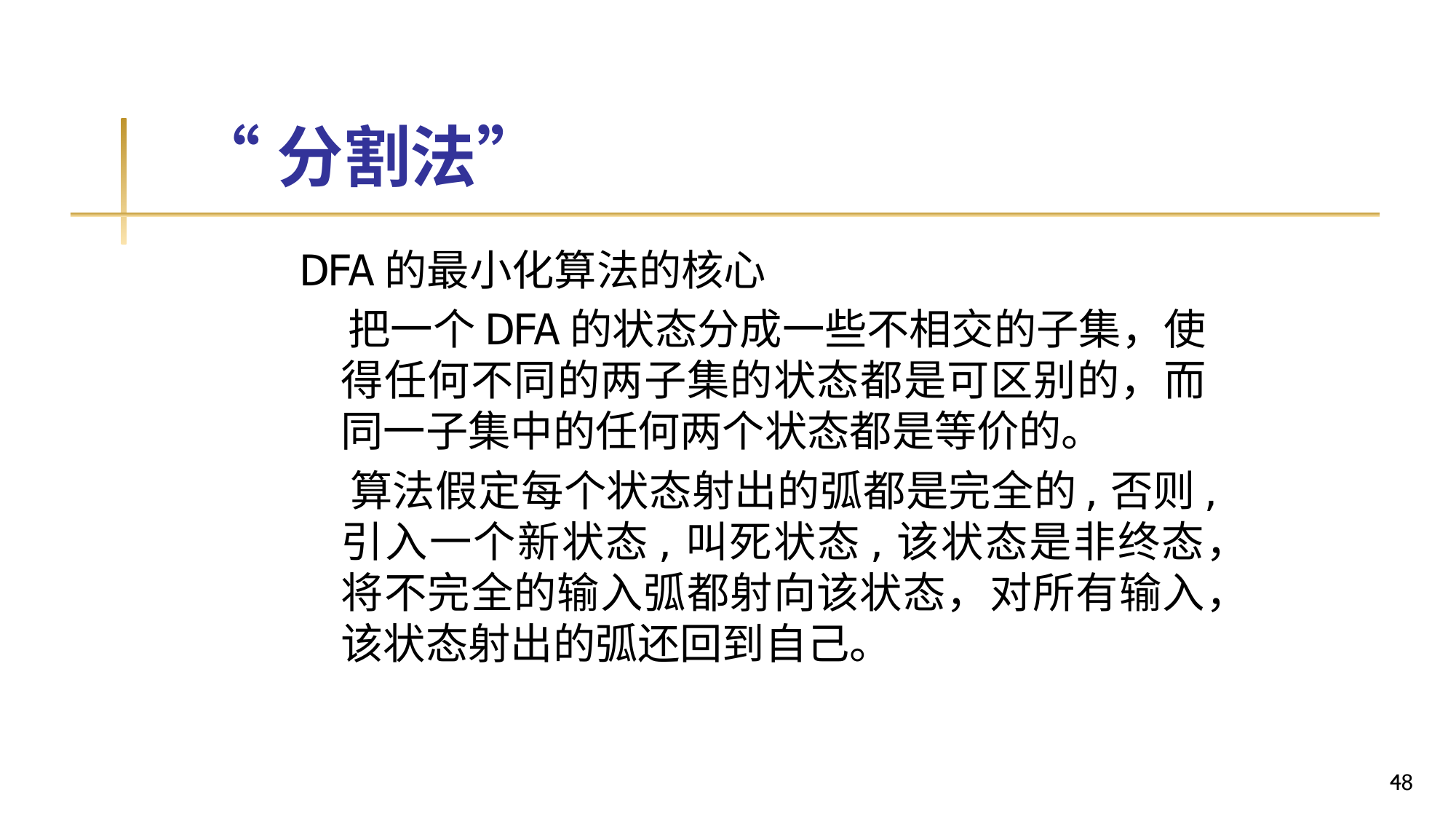

# “分割法”
DFA的最小化算法的核心
    把一个DFA的状态分成一些不相交的子集，使得任何不同的两子集的状态都是可区别的，而同一子集中的任何两个状态都是等价的。
    算法假定每个状态射出的弧都是完全的,否则,引入一个新状态,叫死状态,该状态是非终态，将不完全的输入弧都射向该状态，对所有输入，该状态射出的弧还回到自己。

48